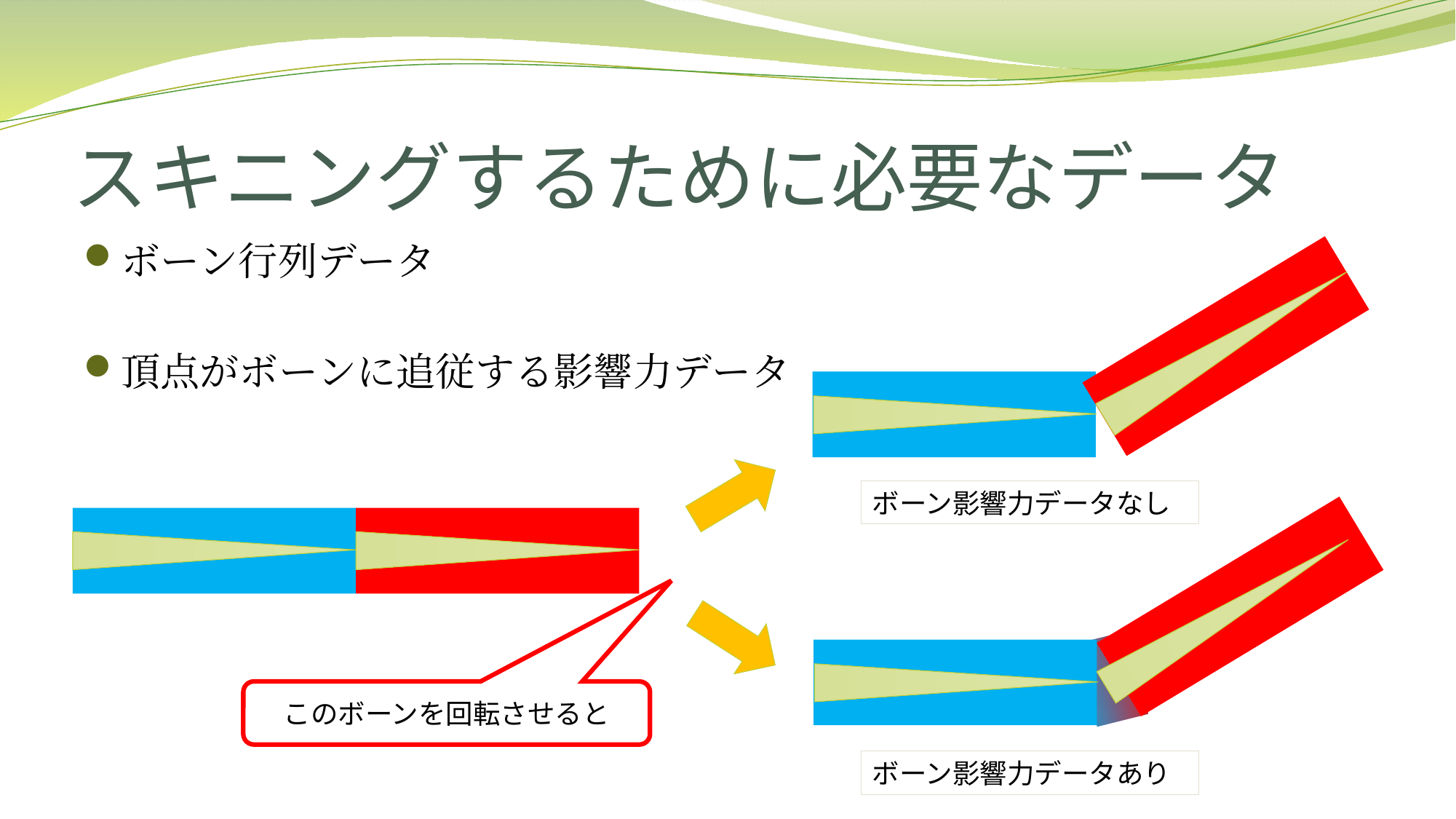

# スキニングするために必要なデータ

ボーン行列データ

頂点がボーンに追従する影響力データ

ボーン影響力データなし

このボーンを回転させると
ボーン影響力データあり